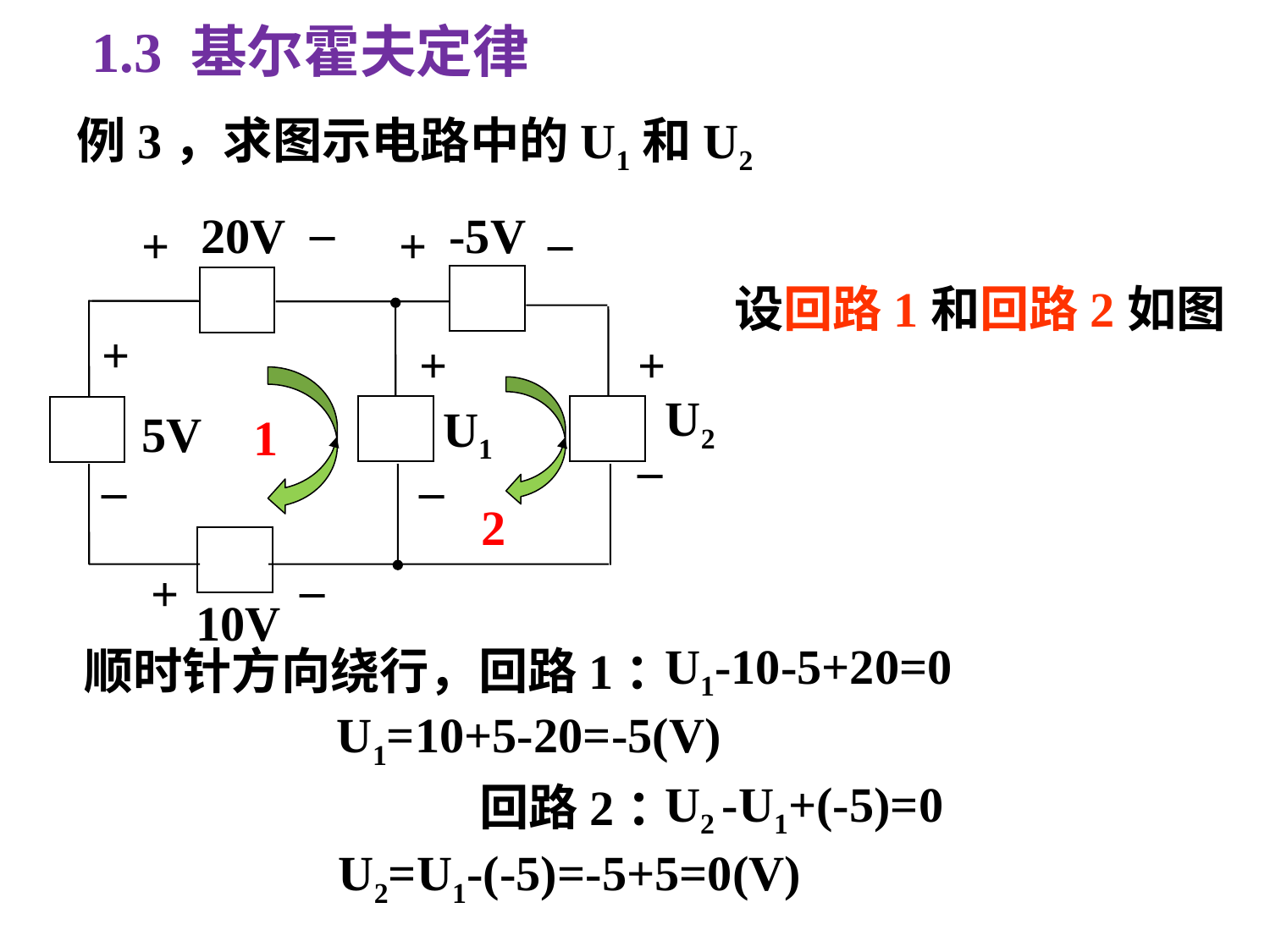

1.3 基尔霍夫定律
例3，求图示电路中的U1和U2
_
_
20V
-5V
+
+

+
+
+
U2
U1

5V

_
_
_

_
+

10V
设回路1和回路2如图

1
2
U1-10-5+20=0
顺时针方向绕行，回路1：
U1=10+5-20=-5(V)
U2 -U1+(-5)=0
回路2：
U2=U1-(-5)=-5+5=0(V)